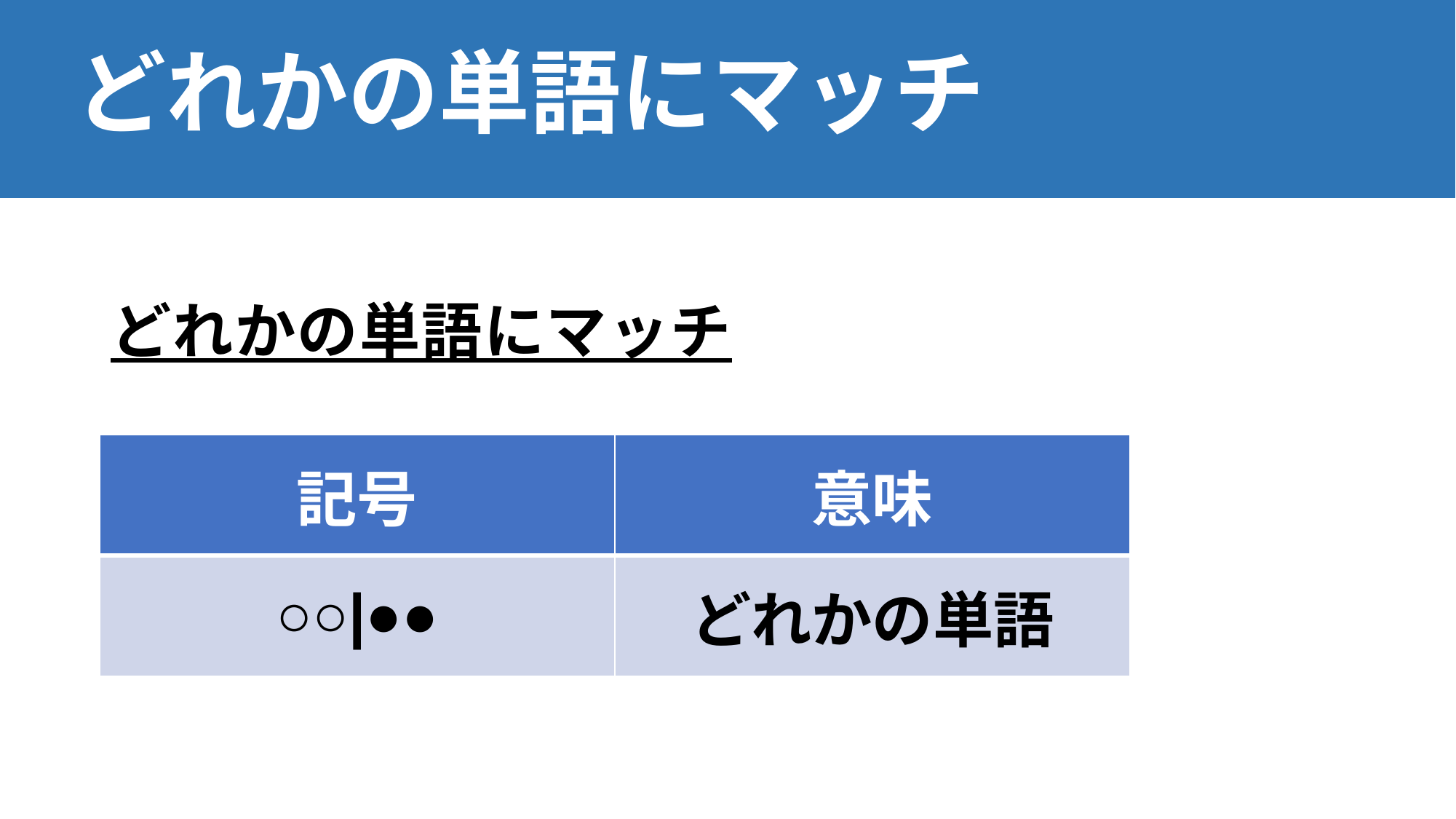

# どれかの単語にマッチ
どれかの単語にマッチ

| 記号 | 意味 |
| --- | --- |
| ○○|●● | どれかの単語 |